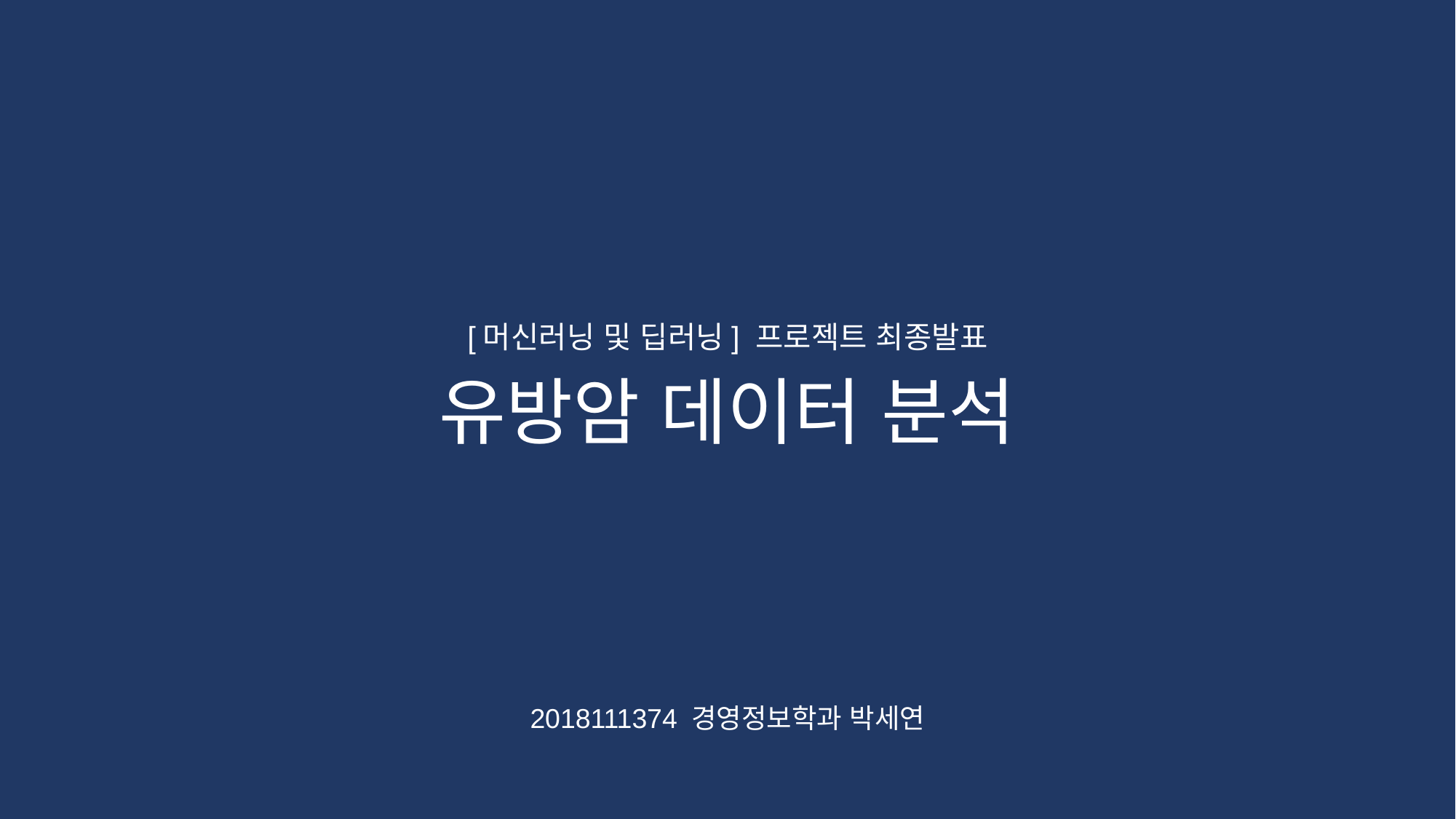

[머신러닝 및 딥러닝] 프로젝트 최종발표
유방암 데이터 분석
2018111374 경영정보학과 박세연